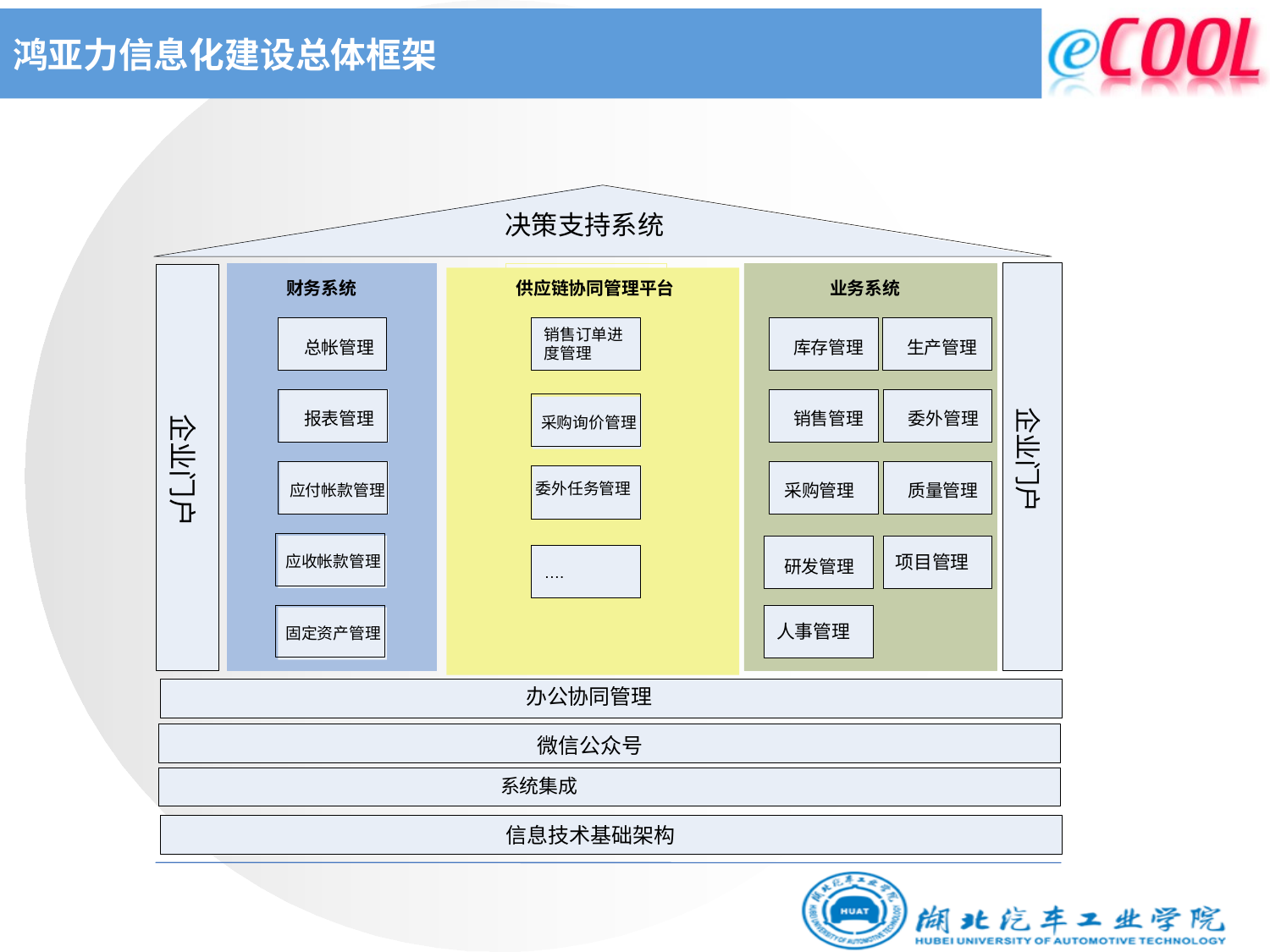

# 鸿亚力信息化建设总体框架

决策支持系统

财务系统
供应链协同管理平台
业务系统
销售订单进度管理

总帐管理
库存管理
生产管理

报表管理
销售管理
委外管理
采购询价管理
企业门户
企业门户

委外任务管理
应付帐款管理
采购管理
质量管理

项目管理
….
应收帐款管理
研发管理

人事管理

固定资产管理

办公协同管理

微信公众号
                                                                         系统集成

信息技术基础架构